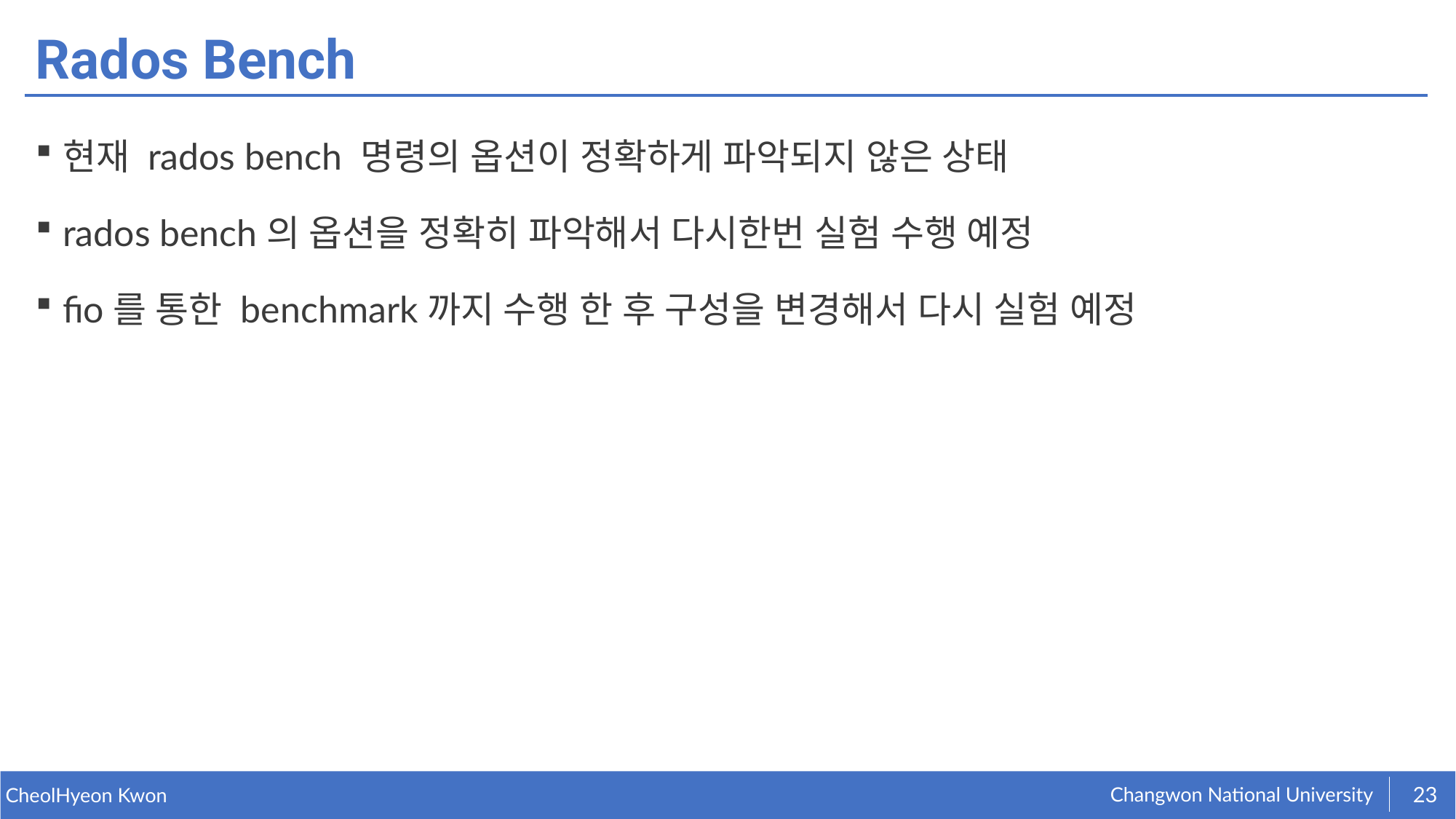

# Rados Bench
현재 rados bench 명령의 옵션이 정확하게 파악되지 않은 상태
rados bench의 옵션을 정확히 파악해서 다시한번 실험 수행 예정
fio를 통한 benchmark까지 수행 한 후 구성을 변경해서 다시 실험 예정
23